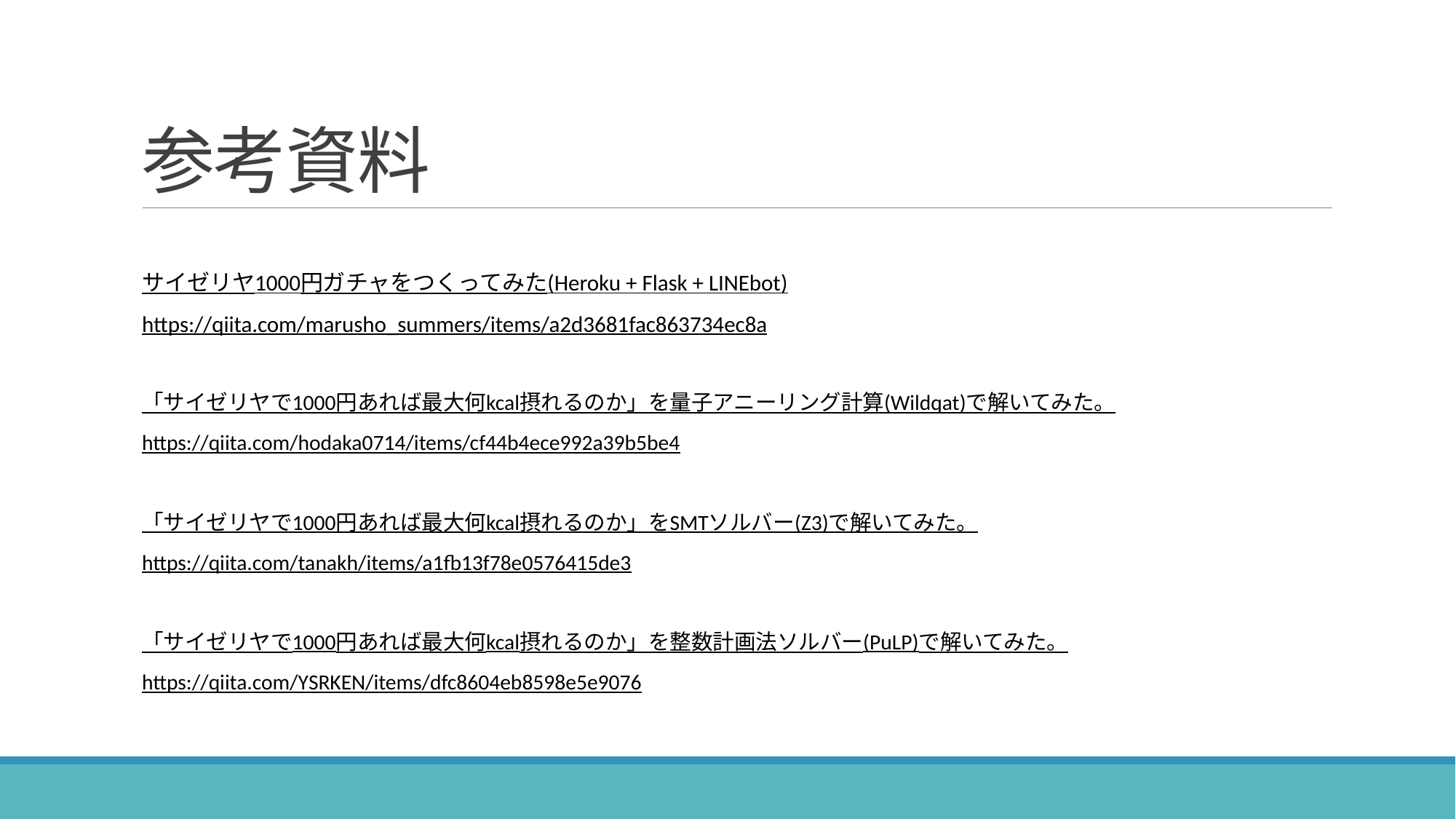

# 参考資料

サイゼリヤ1000円ガチャをつくってみた(Heroku + Flask + LINEbot)
https://qiita.com/marusho_summers/items/a2d3681fac863734ec8a

「サイゼリヤで1000円あれば最大何kcal摂れるのか」を量子アニーリング計算(Wildqat)で解いてみた。
https://qiita.com/hodaka0714/items/cf44b4ece992a39b5be4

「サイゼリヤで1000円あれば最大何kcal摂れるのか」をSMTソルバー(Z3)で解いてみた。
https://qiita.com/tanakh/items/a1fb13f78e0576415de3

「サイゼリヤで1000円あれば最大何kcal摂れるのか」を整数計画法ソルバー(PuLP)で解いてみた。
https://qiita.com/YSRKEN/items/dfc8604eb8598e5e9076